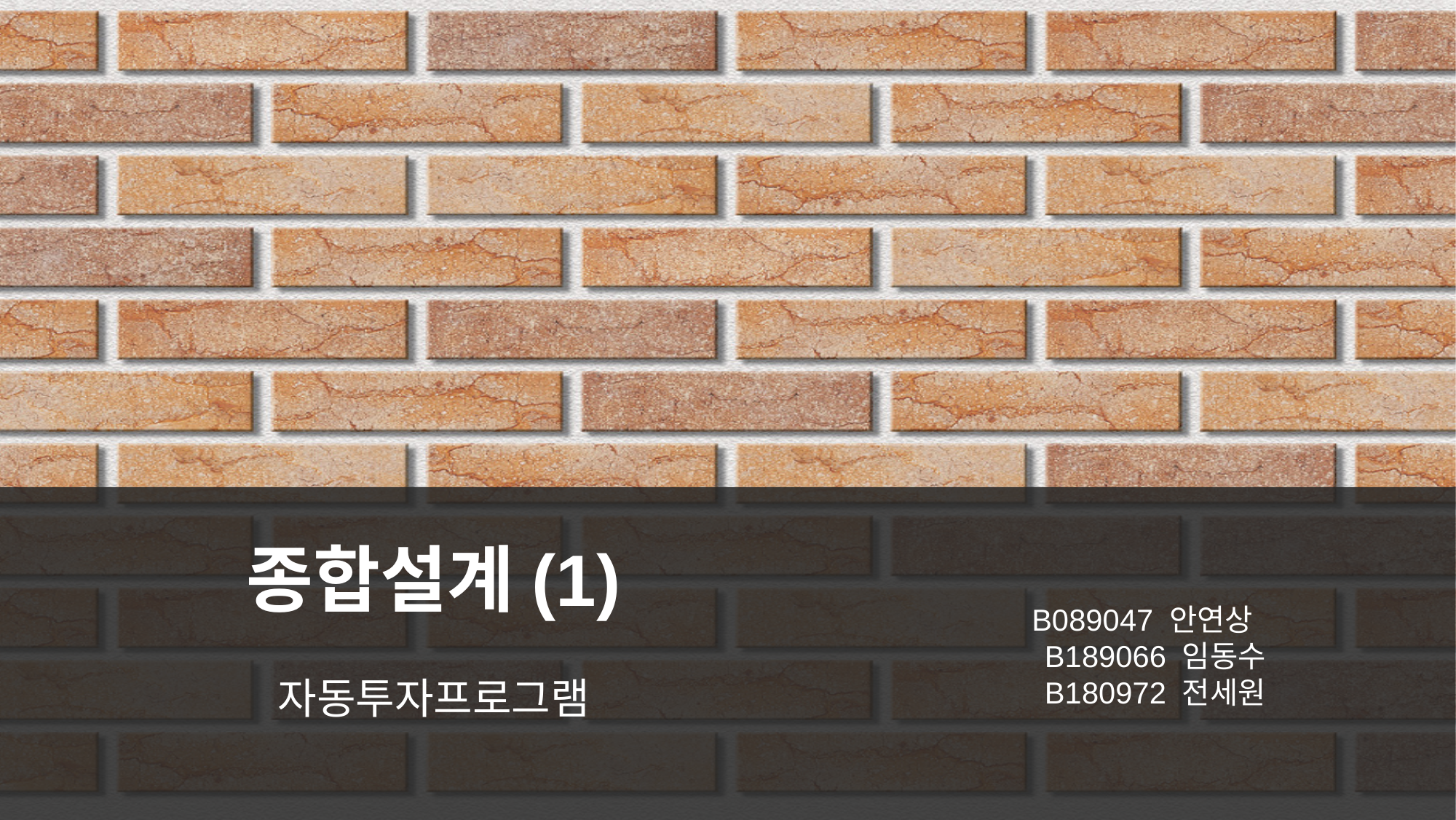

종합설계(1)

자동투자프로그램

B089047 안연상
B189066 임동수
b180972 전세원